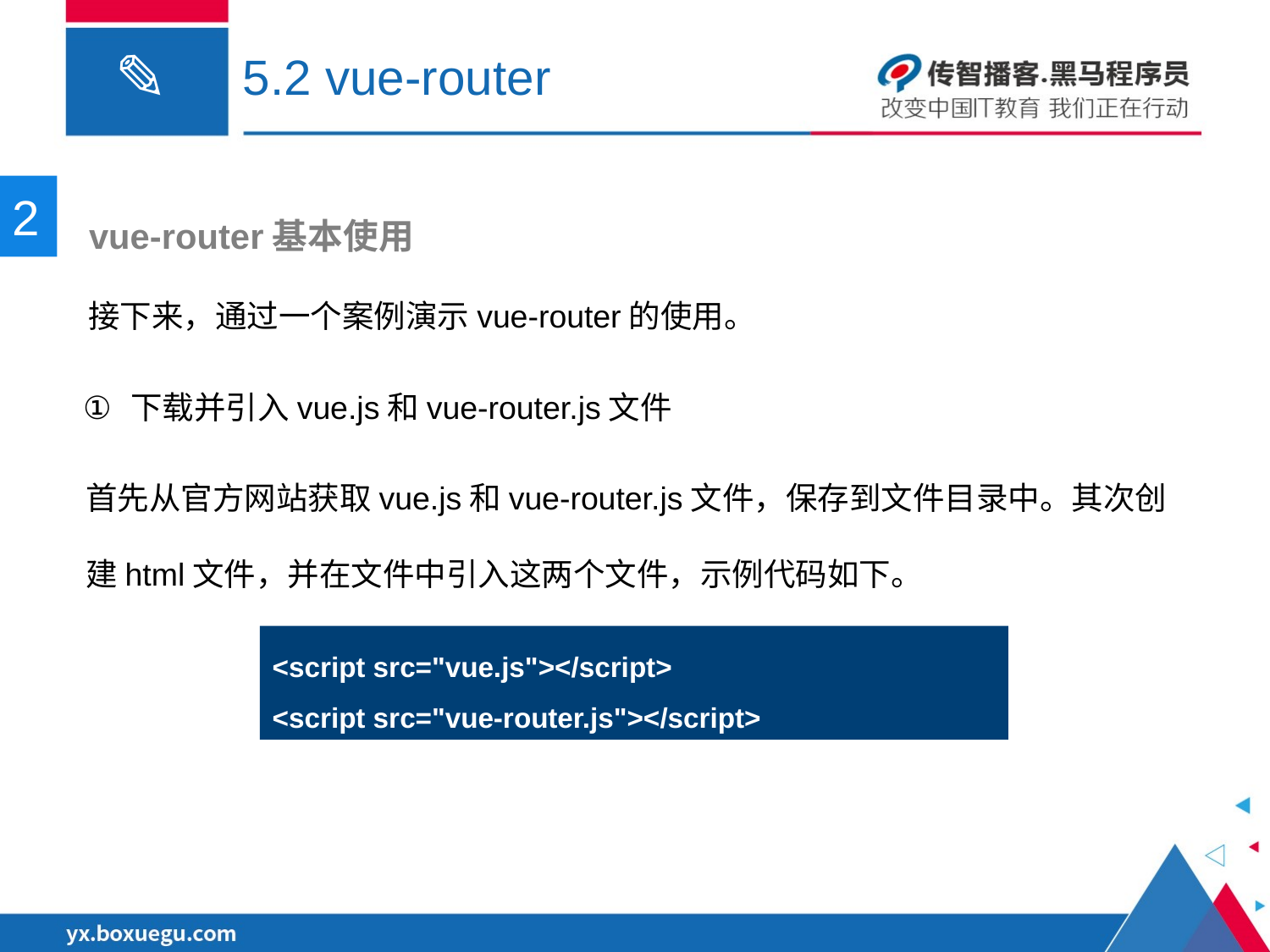

# 5.2 vue-router

2
  vue-router基本使用
接下来，通过一个案例演示vue-router的使用。
下载并引入vue.js和vue-router.js文件
首先从官方网站获取vue.js和vue-router.js文件，保存到文件目录中。其次创建html文件，并在文件中引入这两个文件，示例代码如下。
<script src="vue.js"></script>
<script src="vue-router.js"></script>